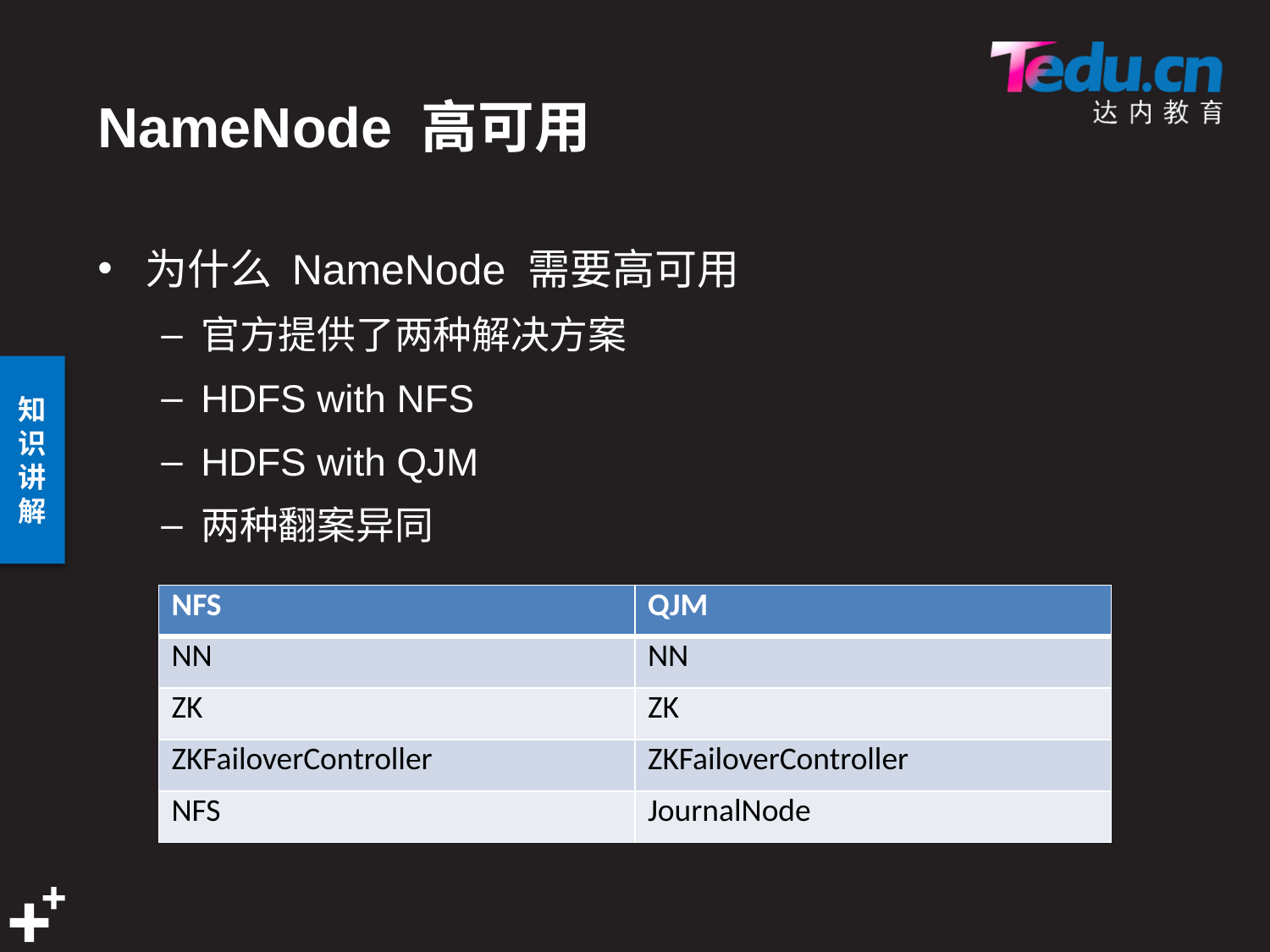

# NameNode 高可用
为什么 NameNode 需要高可用
官方提供了两种解决方案
HDFS with NFS
HDFS with QJM
两种翻案异同
| NFS | QJM |
| --- | --- |
| NN | NN |
| ZK | ZK |
| ZKFailoverController | ZKFailoverController |
| NFS | JournalNode |